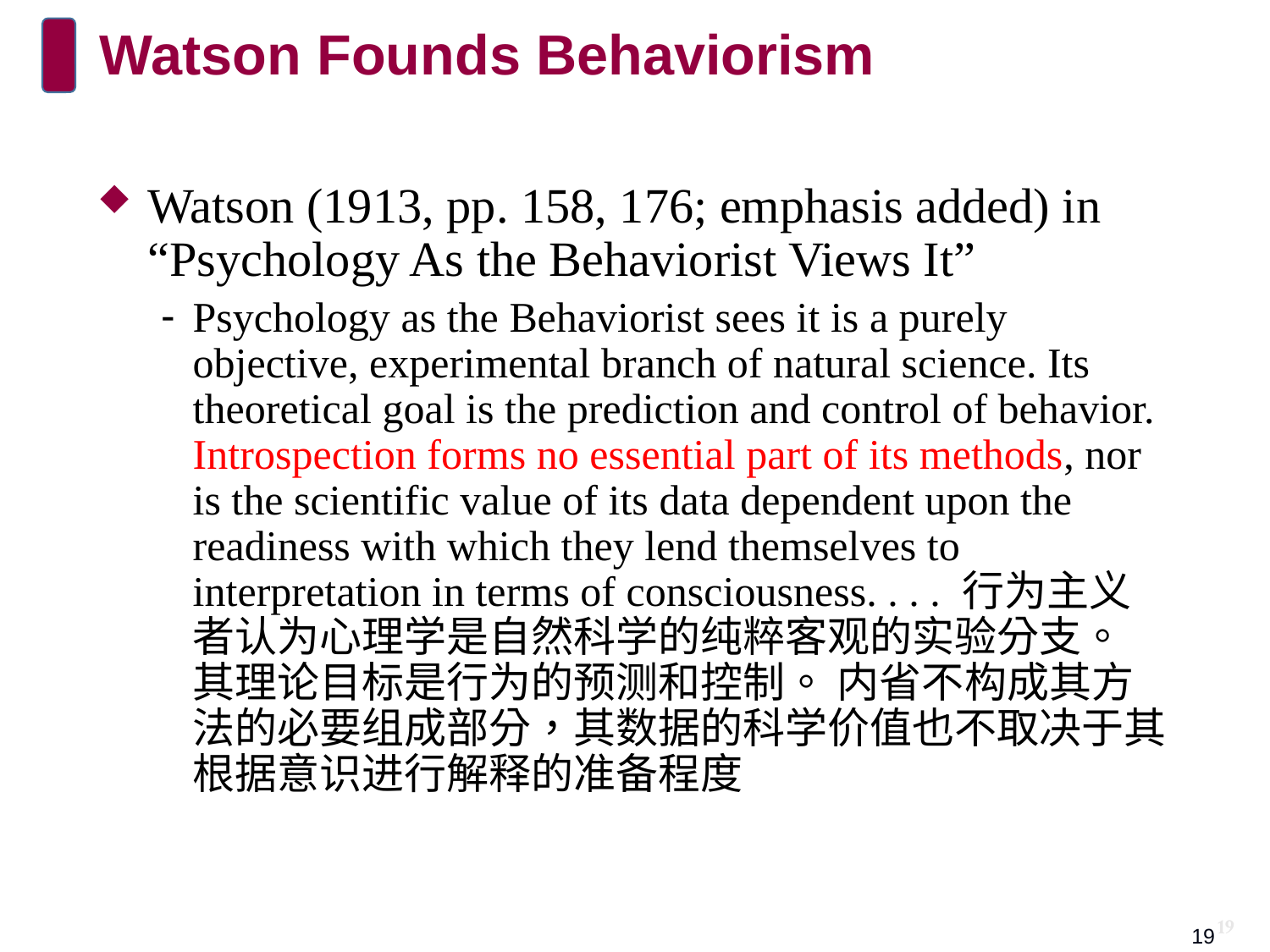

# Watson Founds Behaviorism
Watson (1913, pp. 158, 176; emphasis added) in “Psychology As the Behaviorist Views It”
Psychology as the Behaviorist sees it is a purely objective, experimental branch of natural science. Its theoretical goal is the prediction and control of behavior. Introspection forms no essential part of its methods, nor is the scientific value of its data dependent upon the readiness with which they lend themselves to interpretation in terms of consciousness. . . . 行为主义者认为心理学是自然科学的纯粹客观的实验分支。 其理论目标是行为的预测和控制。 内省不构成其方法的必要组成部分，其数据的科学价值也不取决于其根据意识进行解释的准备程度

19
19